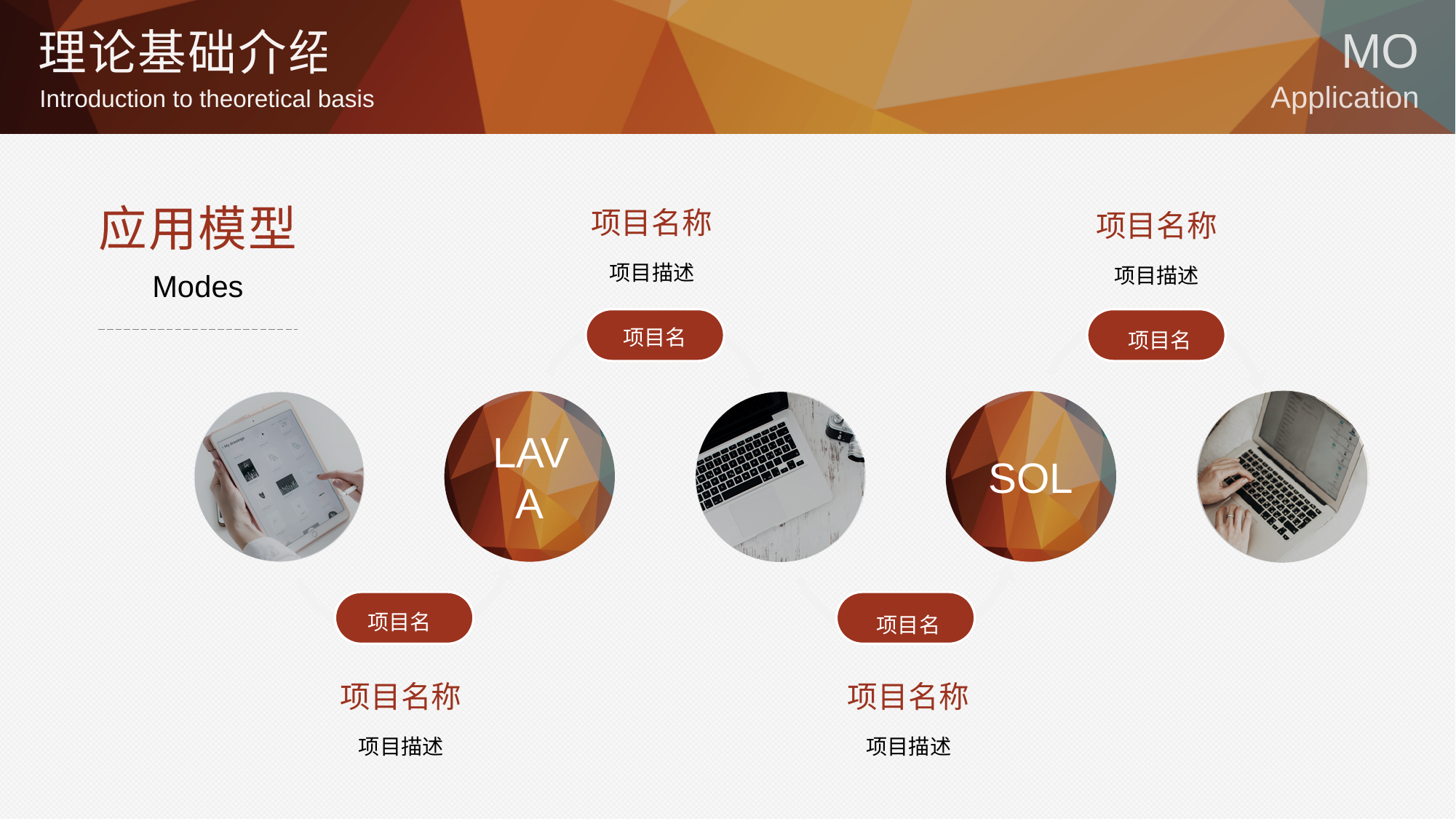

理论基础介绍
Introduction to theoretical basis
应用模型
项目名称
项目名称
项目描述
项目描述
Modes

项目名
项目名

LAVA
SOL

项目名
项目名
项目名称
项目名称
项目描述
项目描述